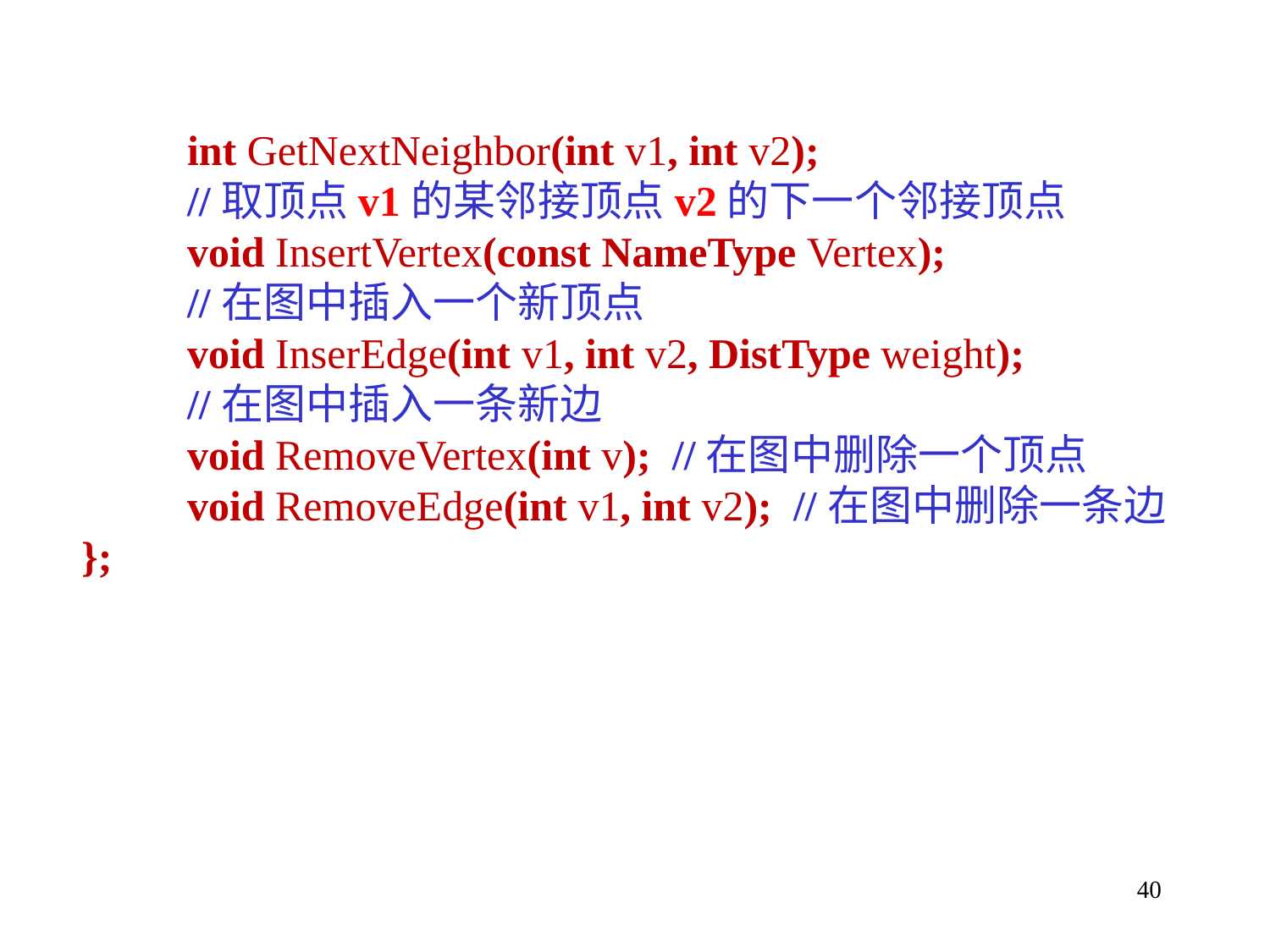

int GetNextNeighbor(int v1, int v2);
          //取顶点v1的某邻接顶点v2的下一个邻接顶点
          void InsertVertex(const NameType Vertex);
          //在图中插入一个新顶点
          void InserEdge(int v1, int v2, DistType weight);
          //在图中插入一条新边
          void RemoveVertex(int v);  //在图中删除一个顶点
          void RemoveEdge(int v1, int v2);  //在图中删除一条边
};
40